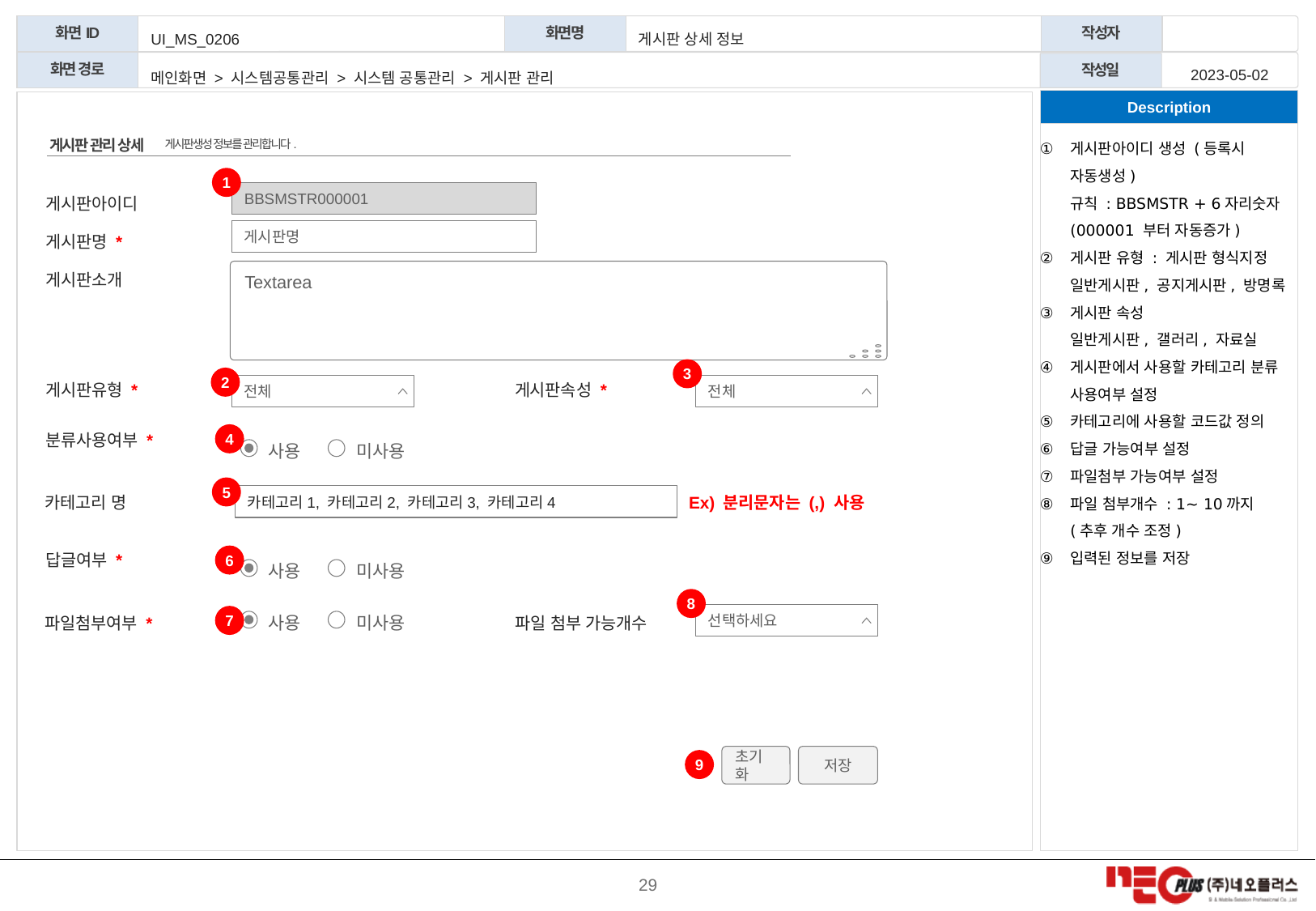

UI_MS_0206
게시판 상세 정보

2023-05-02
메인화면 > 시스템공통관리 > 시스템 공통관리 > 게시판 관리

게시판생성 정보를 관리합니다.
게시판아이디 생성 (등록시 자동생성)
규칙 : BBSMSTR + 6자리숫자 (000001 부터 자동증가)
게시판 유형 : 게시판 형식지정
일반게시판, 공지게시판, 방명록
게시판 속성
일반게시판, 갤러리, 자료실
게시판에서 사용할 카테고리 분류 사용여부 설정
카테고리에 사용할 코드값 정의
답글 가능여부 설정
파일첨부 가능여부 설정
파일 첨부개수 : 1~ 10까지
(추후 개수 조정)
입력된 정보를 저장
게시판 관리 상세
1
게시판아이디
BBSMSTR000001
게시판명 *
게시판명
게시판소개
Textarea

3
게시판유형 *
게시판속성 *
2
전체

전체

분류사용여부 *
4
사용

미사용

카테고리 명
Ex) 분리문자는 (,) 사용
5
카테고리1, 카테고리2, 카테고리3, 카테고리4
답글여부 *
6
사용

미사용

8
파일첨부여부 *
파일 첨부 가능개수
선택하세요

7
사용

미사용

초기화
저장
9